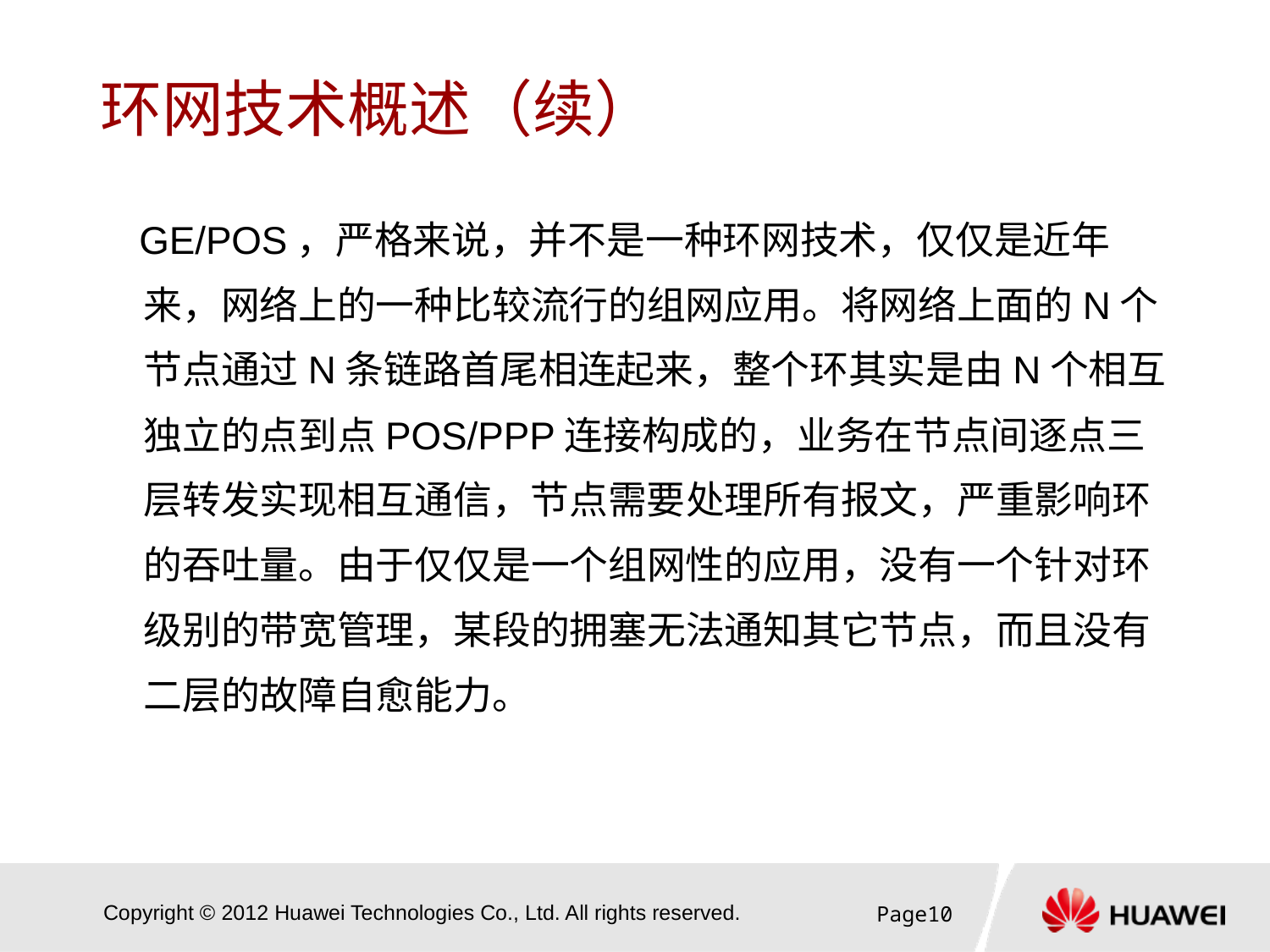

# 环网技术概述（续）
GE/POS，严格来说，并不是一种环网技术，仅仅是近年来，网络上的一种比较流行的组网应用。将网络上面的N个节点通过N条链路首尾相连起来，整个环其实是由N个相互独立的点到点POS/PPP连接构成的，业务在节点间逐点三层转发实现相互通信，节点需要处理所有报文，严重影响环的吞吐量。由于仅仅是一个组网性的应用，没有一个针对环级别的带宽管理，某段的拥塞无法通知其它节点，而且没有二层的故障自愈能力。
Page10